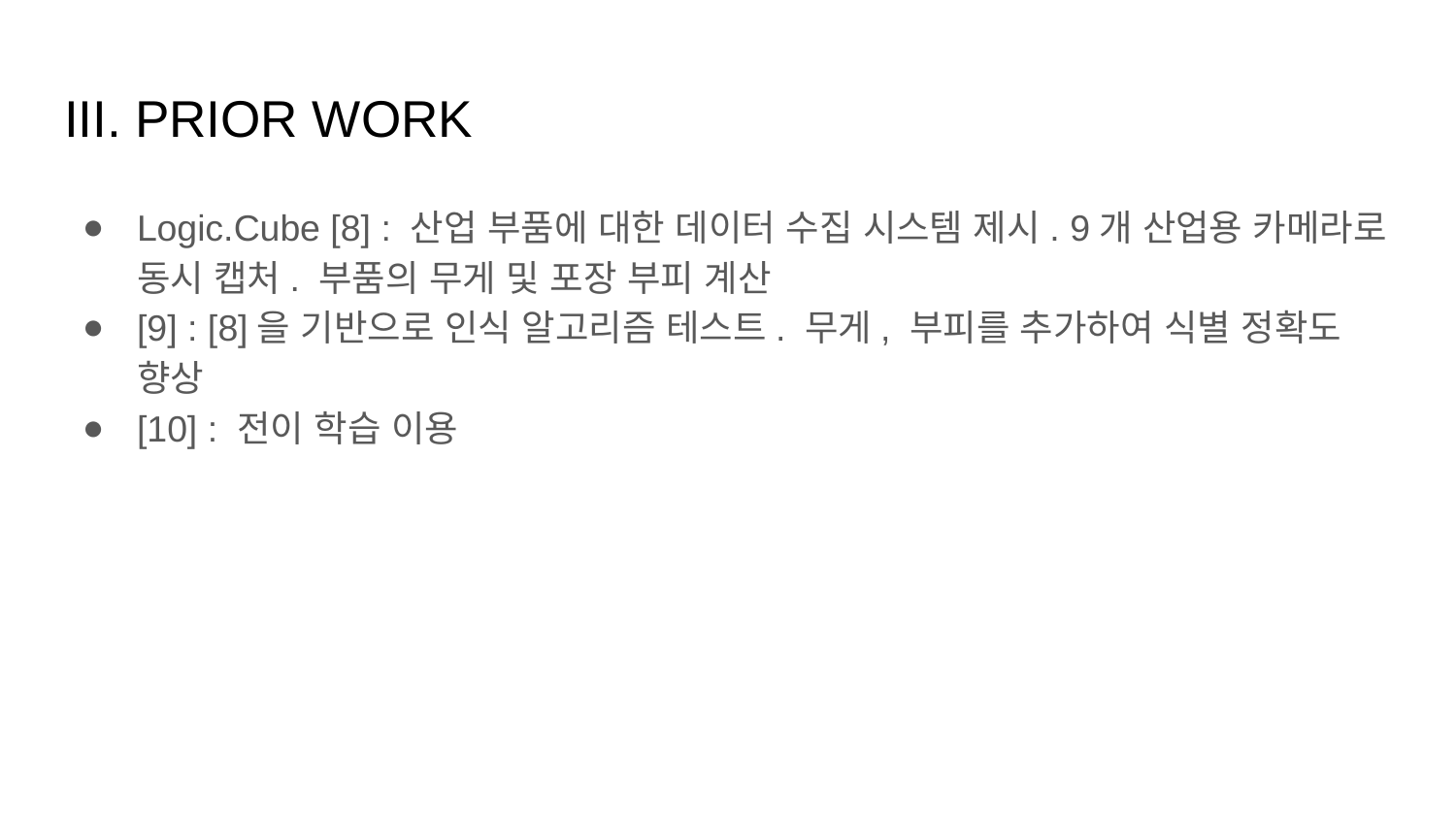

# III. PRIOR WORK
Logic.Cube [8] : 산업 부품에 대한 데이터 수집 시스템 제시. 9개 산업용 카메라로 동시 캡처. 부품의 무게 및 포장 부피 계산
[9] : [8]을 기반으로 인식 알고리즘 테스트. 무게, 부피를 추가하여 식별 정확도 향상
[10] : 전이 학습 이용